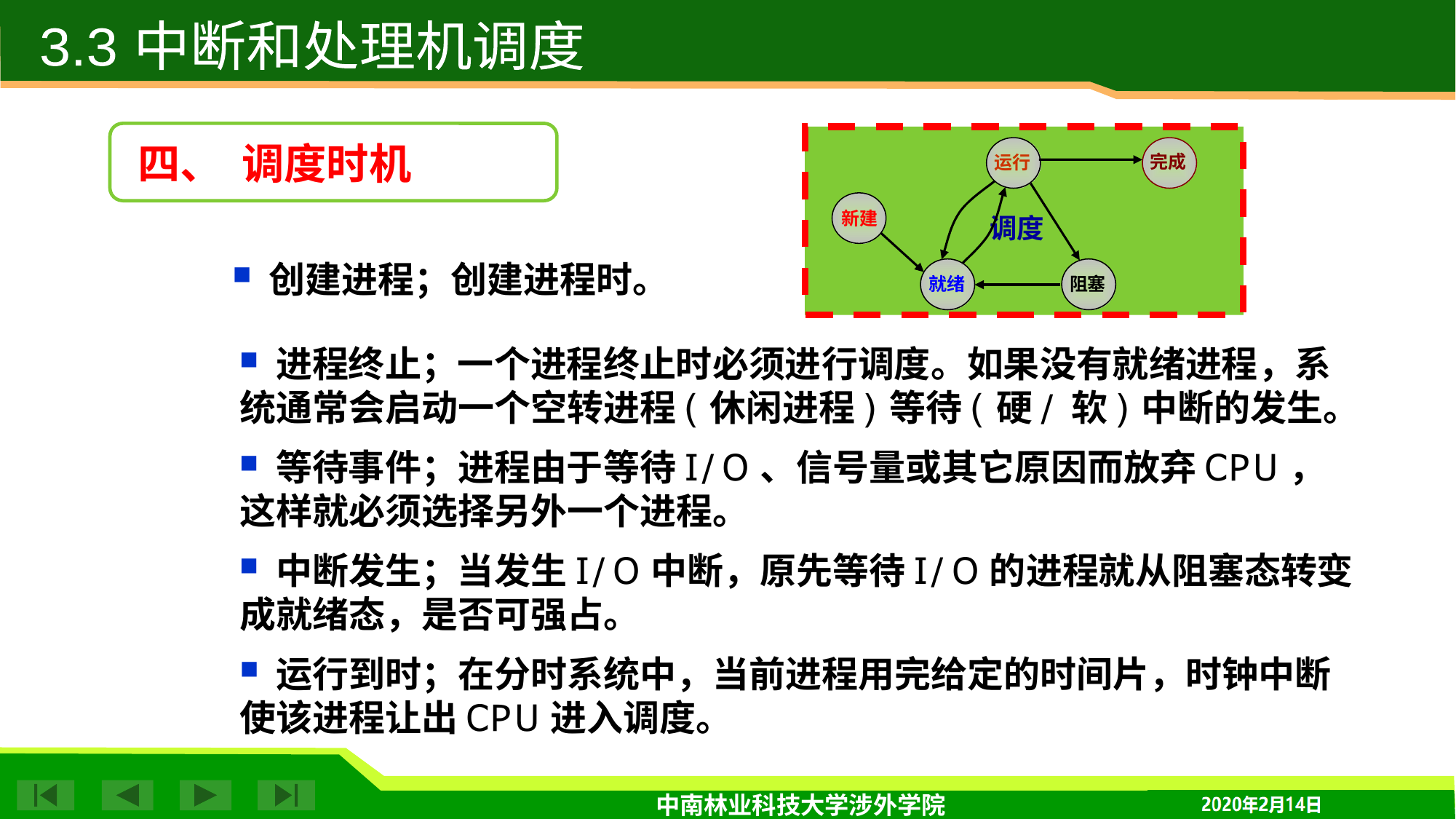

3.3 中断和处理机调度

四、  调度时机

完成
运行

新建
调度

就绪
阻塞

 创建进程；创建进程时。
 进程终止；一个进程终止时必须进行调度。如果没有就绪进程，系统通常会启动一个空转进程(休闲进程)等待(硬/软)中断的发生。
 等待事件；进程由于等待I/O、信号量或其它原因而放弃CPU，这样就必须选择另外一个进程。
 中断发生；当发生I/O中断，原先等待I/O的进程就从阻塞态转变成就绪态，是否可强占。
 运行到时；在分时系统中，当前进程用完给定的时间片，时钟中断使该进程让出CPU进入调度。